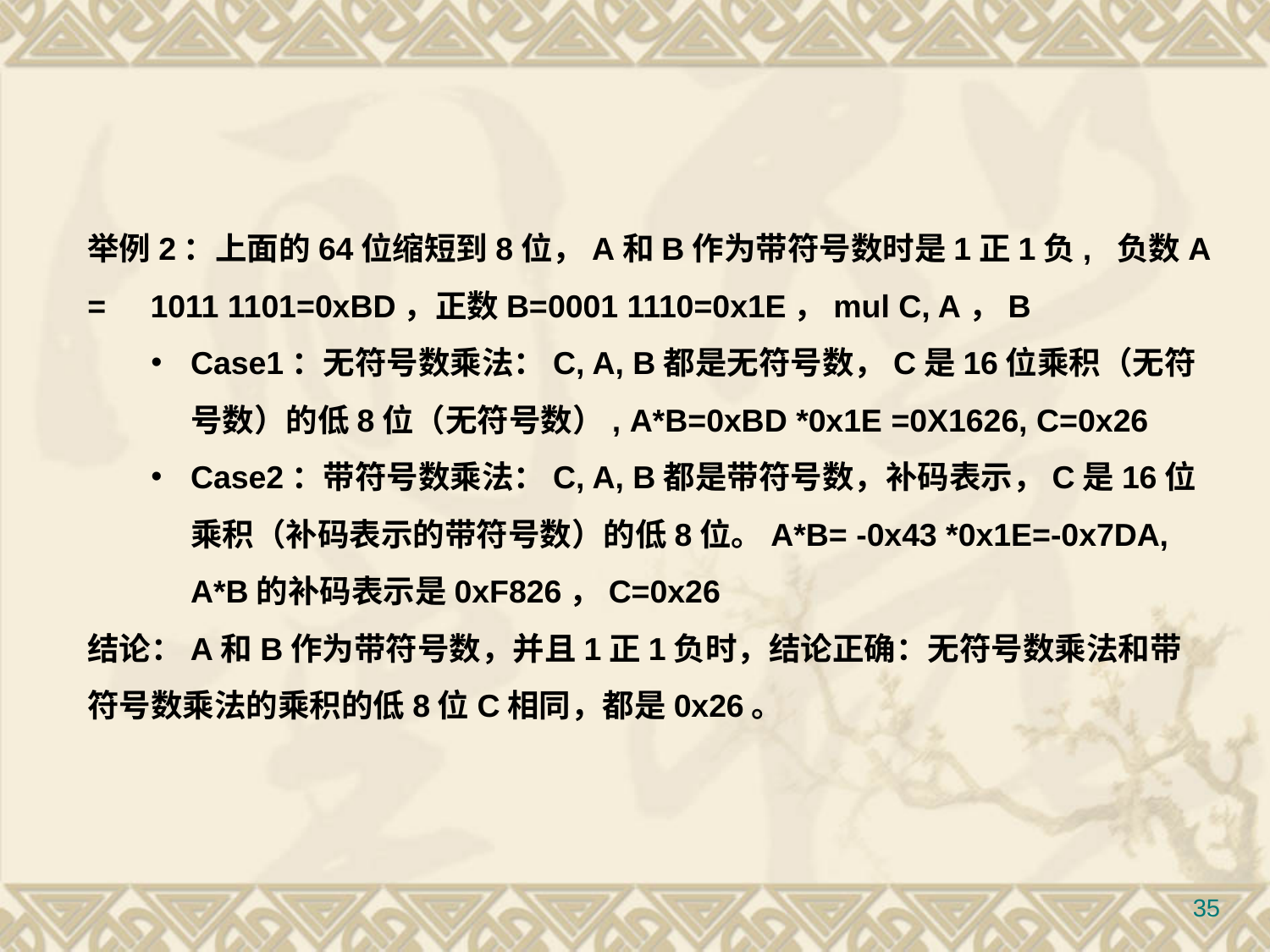

举例2：上面的64位缩短到8位，A和B作为带符号数时是1正1负,  负数A =     1011 1101=0xBD，正数B=0001 1110=0x1E，mul C, A，B
Case1：无符号数乘法：C, A, B都是无符号数，C是16位乘积（无符号数）的低8位（无符号数）, A*B=0xBD *0x1E =0X1626, C=0x26
Case2：带符号数乘法：C, A, B都是带符号数，补码表示，C是16位乘积（补码表示的带符号数）的低8位。A*B= -0x43 *0x1E=-0x7DA,  A*B的补码表示是0xF826，C=0x26
结论：A和B作为带符号数，并且1正1负时，结论正确：无符号数乘法和带符号数乘法的乘积的低8位C相同，都是0x26。

35